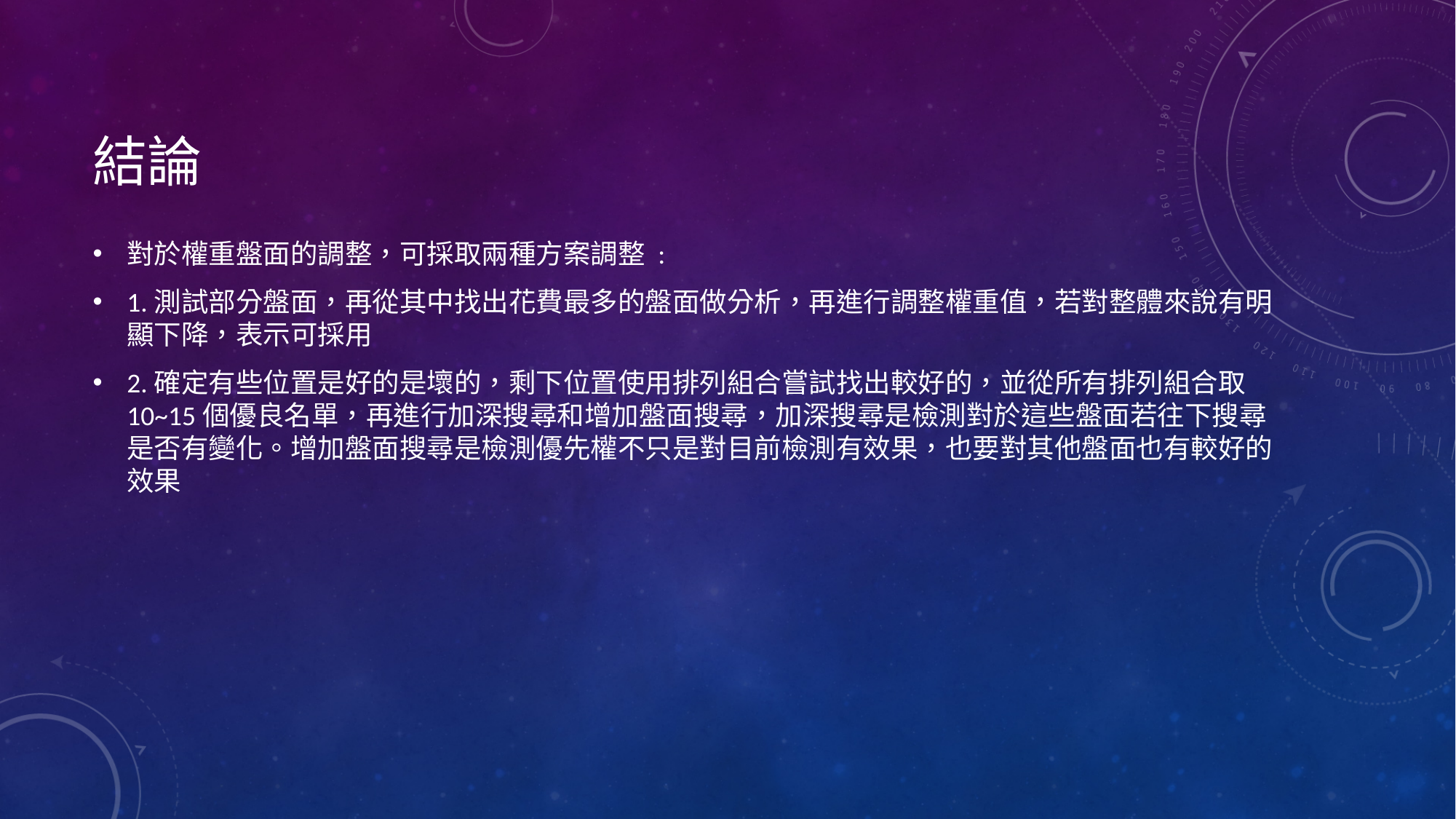

# 結論
對於權重盤面的調整，可採取兩種方案調整 :
1.測試部分盤面，再從其中找出花費最多的盤面做分析，再進行調整權重值，若對整體來說有明顯下降，表示可採用
2.確定有些位置是好的是壞的，剩下位置使用排列組合嘗試找出較好的，並從所有排列組合取10~15個優良名單，再進行加深搜尋和增加盤面搜尋，加深搜尋是檢測對於這些盤面若往下搜尋是否有變化。增加盤面搜尋是檢測優先權不只是對目前檢測有效果，也要對其他盤面也有較好的效果